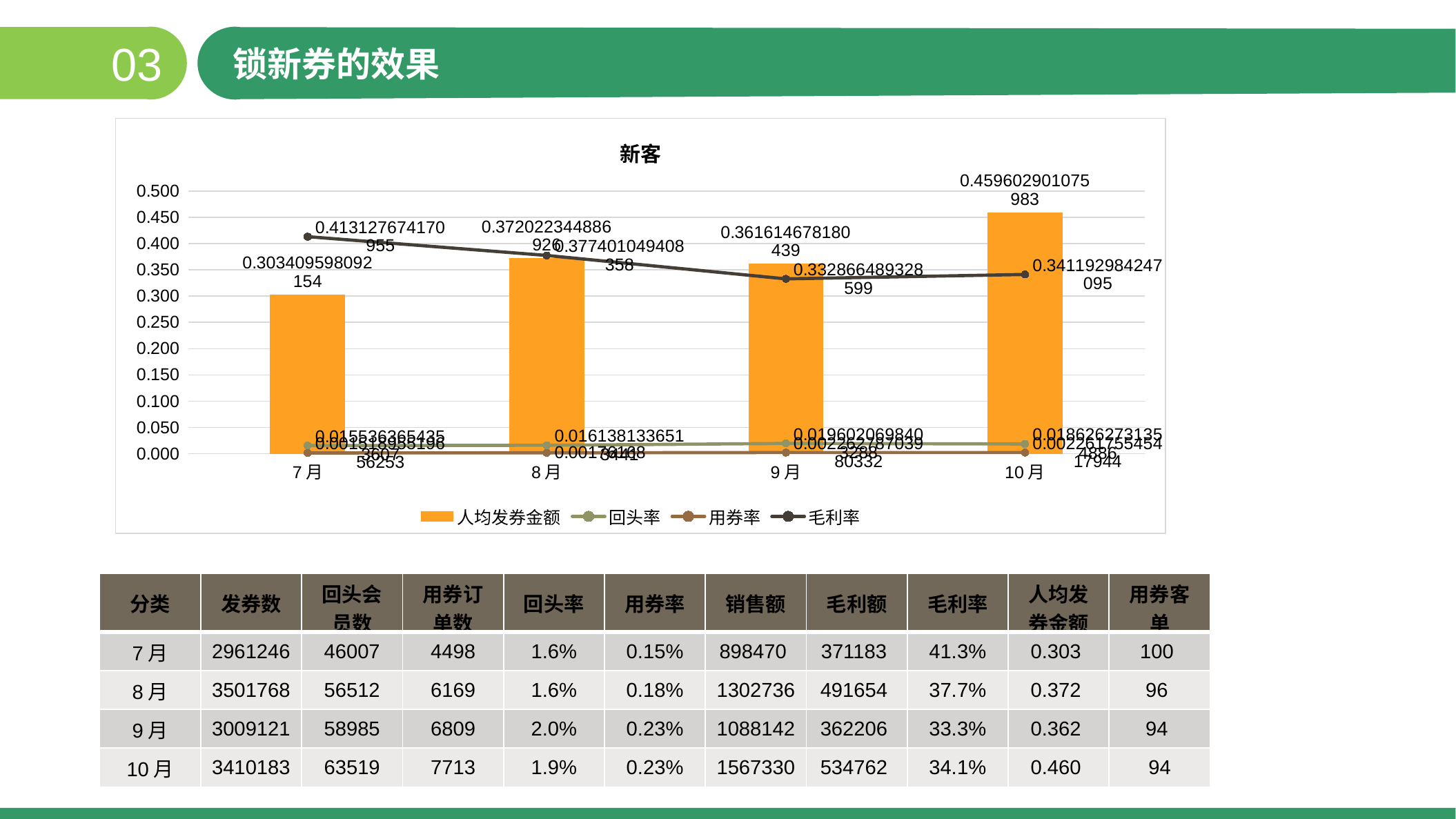

03
锁新券的效果

### Chart: 新客

| Category | 人均发券金额 | 回头率 | 用券率 | 毛利率 |
|---|---|---|---|---|
| 7月 | 0.303409598092154 | 0.0155363654353607 | 0.00151895519656253 | 0.413127674170955 |
| 8月 | 0.372022344886926 | 0.0161381336513441 | 0.00176168 | 0.377401049408358 |
| 9月 | 0.361614678180439 | 0.0196020698403288 | 0.00226278703980332 | 0.332866489328599 |
| 10月 | 0.459602901075983 | 0.0186262731354886 | 0.00226175545417944 | 0.341192984247095 |
| 分类 | 发券数 | 回头会员数 | 用券订单数 | 回头率 | 用券率 | 销售额 | 毛利额 | 毛利率 | 人均发券金额 | 用券客单 |
| --- | --- | --- | --- | --- | --- | --- | --- | --- | --- | --- |
| 7月 | 2961246 | 46007 | 4498 | 1.6% | 0.15% | 898470 | 371183 | 41.3% | 0.303 | 100 |
| 8月 | 3501768 | 56512 | 6169 | 1.6% | 0.18% | 1302736 | 491654 | 37.7% | 0.372 | 96 |
| 9月 | 3009121 | 58985 | 6809 | 2.0% | 0.23% | 1088142 | 362206 | 33.3% | 0.362 | 94 |
| 10月 | 3410183 | 63519 | 7713 | 1.9% | 0.23% | 1567330 | 534762 | 34.1% | 0.460 | 94 |